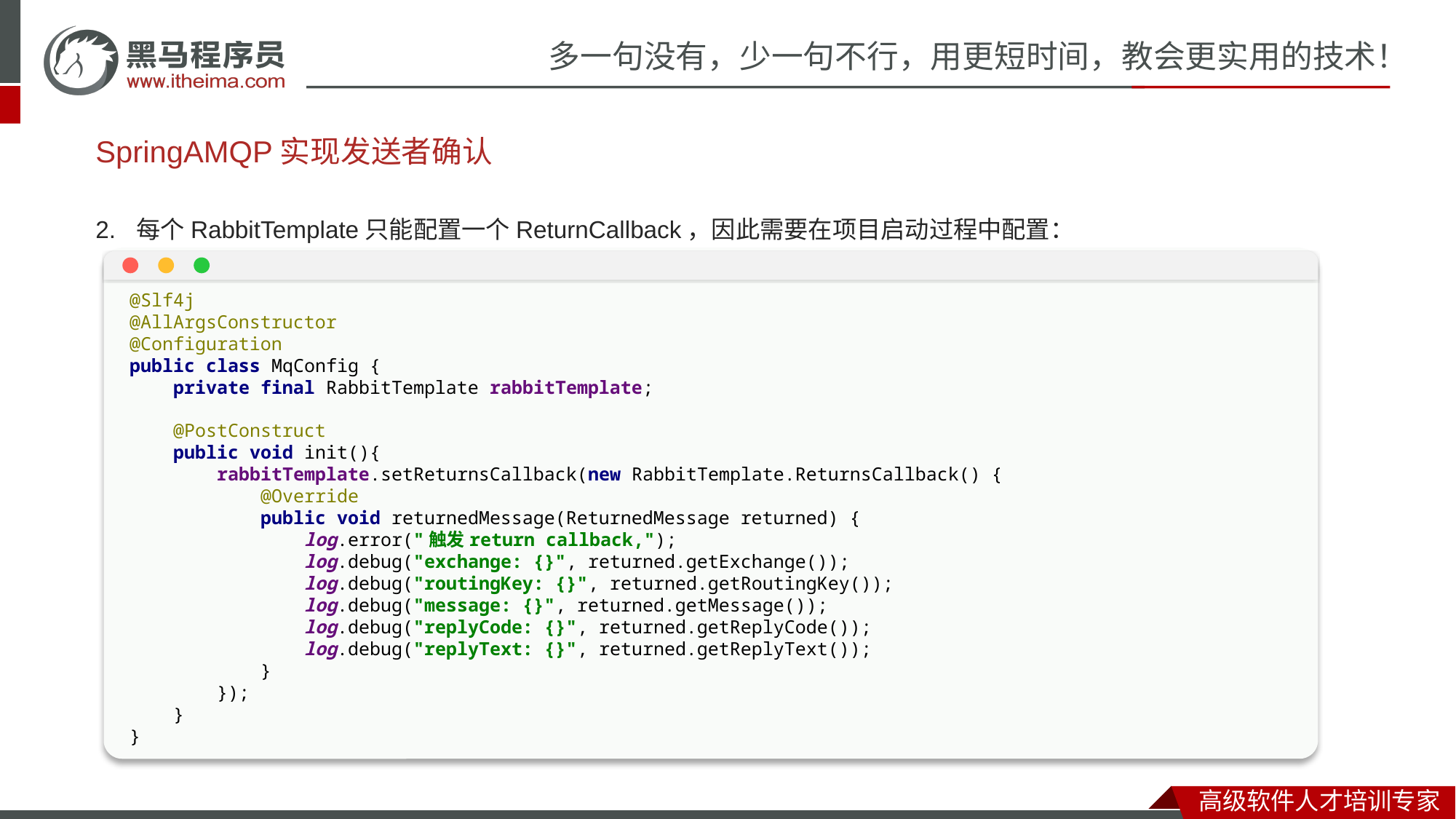

# SpringAMQP实现发送者确认
每个RabbitTemplate只能配置一个ReturnCallback，因此需要在项目启动过程中配置：

@Slf4j
@AllArgsConstructor
@Configuration
public class MqConfig {
    private final RabbitTemplate rabbitTemplate;
    @PostConstruct
    public void init(){
        rabbitTemplate.setReturnsCallback(new RabbitTemplate.ReturnsCallback() {
            @Override
            public void returnedMessage(ReturnedMessage returned) {
                log.error("触发return callback,");
                log.debug("exchange: {}", returned.getExchange());
                log.debug("routingKey: {}", returned.getRoutingKey());
                log.debug("message: {}", returned.getMessage());
                log.debug("replyCode: {}", returned.getReplyCode());
                log.debug("replyText: {}", returned.getReplyText());
            }
        });
    }
}